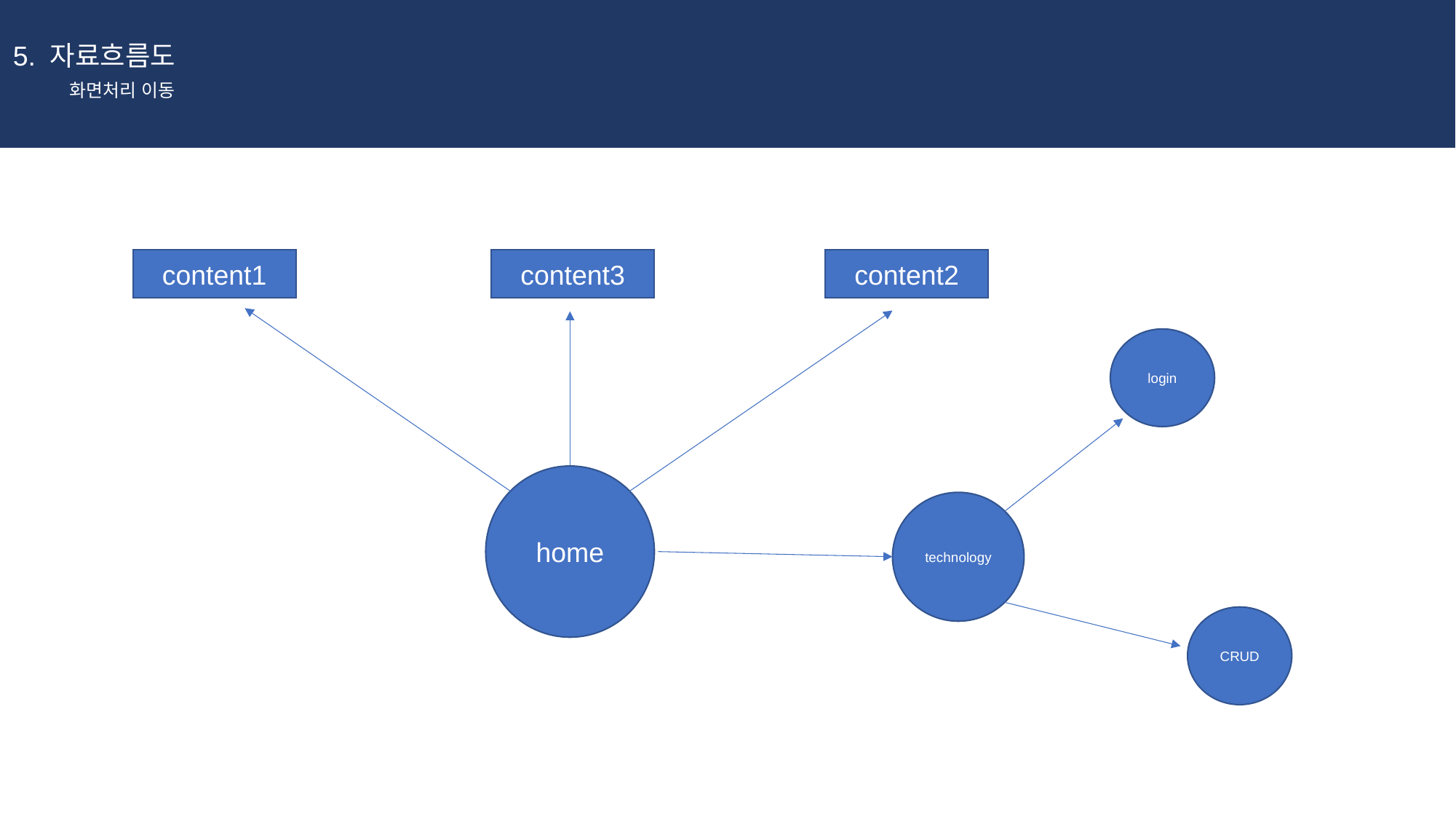

5. 자료흐름도
화면처리 이동

content1
content2
content3
login
home
technology
CRUD